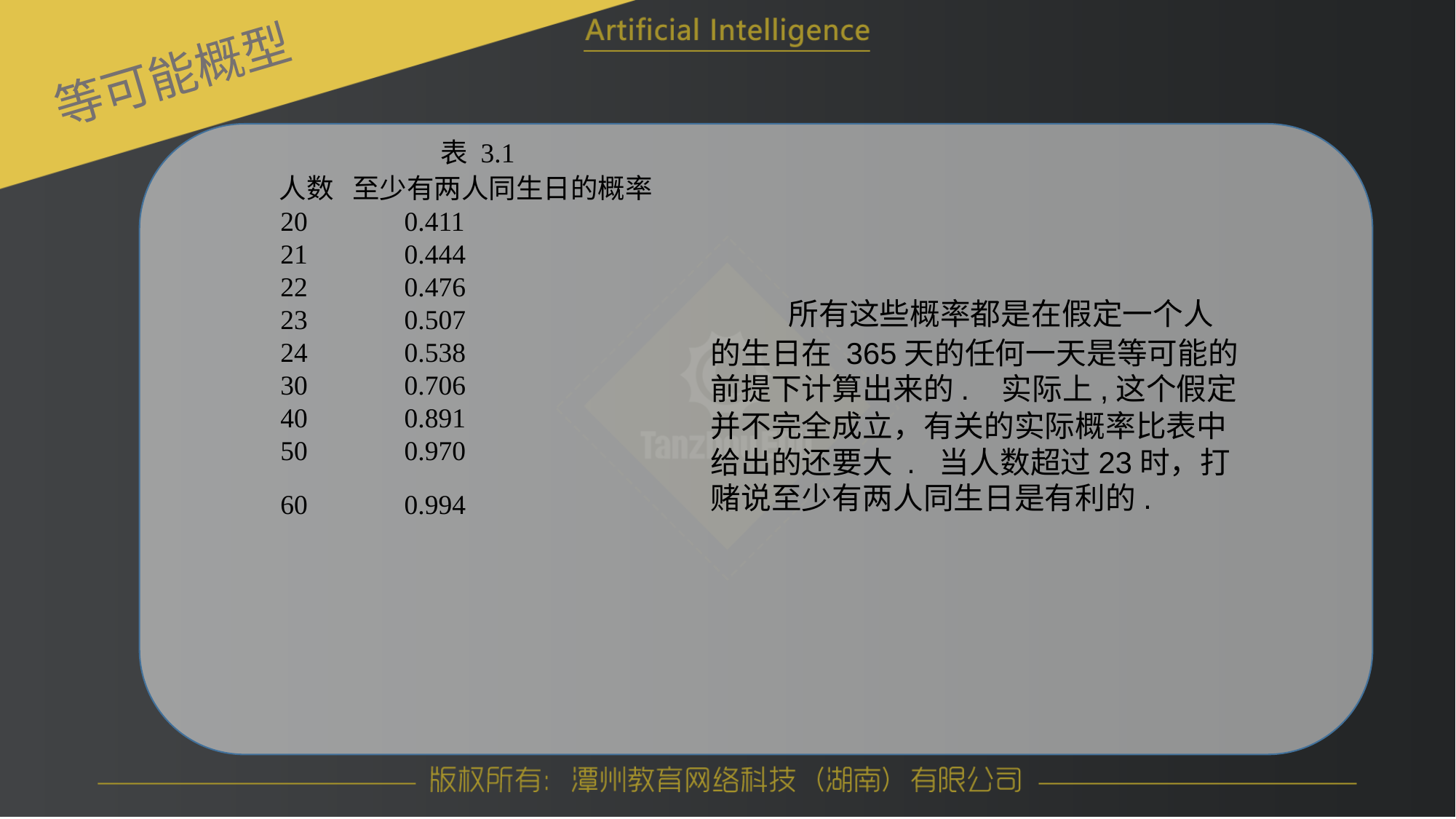

等可能概型
                 表 3.1
 人数   至少有两人同生日的概率
  20              0.411
  21              0.444
  22              0.476
  23              0.507
  24              0.538
  30              0.706
  40              0.891
  50              0.970
  60              0.994

       所有这些概率都是在假定一个人的生日在 365天的任何一天是等可能的前提下计算出来的.   实际上,这个假定并不完全成立，有关的实际概率比表中给出的还要大 .  当人数超过23时，打赌说至少有两人同生日是有利的.